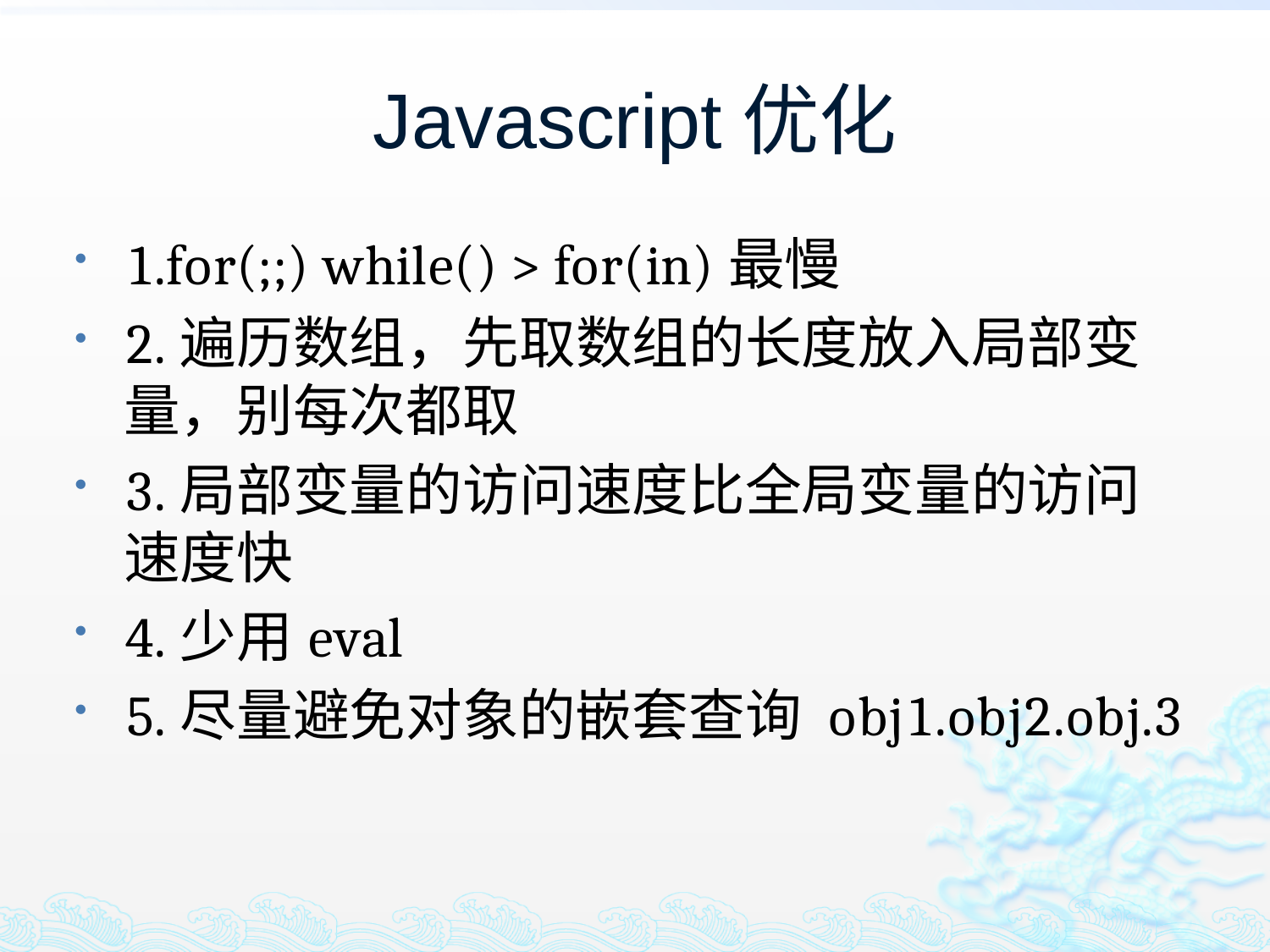

# Javascript优化
1.for(;;) while() > for(in)最慢
2.遍历数组，先取数组的长度放入局部变量，别每次都取
3.局部变量的访问速度比全局变量的访问速度快
4.少用eval
5.尽量避免对象的嵌套查询 obj1.obj2.obj.3